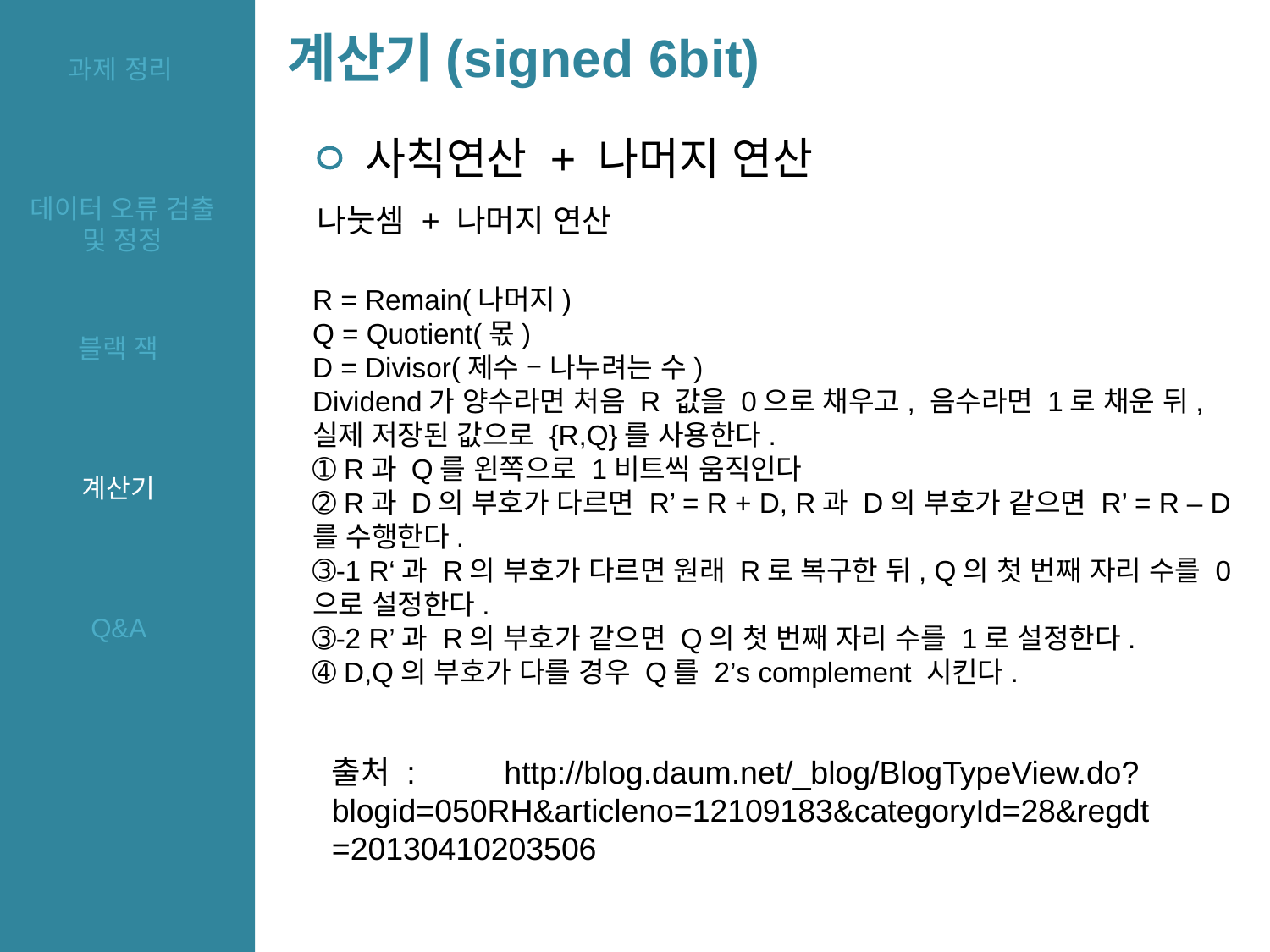

계산기(signed 6bit)
과제 정리
사칙연산 + 나머지 연산

데이터 오류 검출 및 정정
나눗셈 + 나머지 연산
R = Remain(나머지)
Q = Quotient(몫)
D = Divisor(제수 – 나누려는 수)
Dividend가 양수라면 처음 R 값을 0으로 채우고, 음수라면 1로 채운 뒤, 실제 저장된 값으로 {R,Q}를 사용한다.
➀ R과 Q를 왼쪽으로 1비트씩 움직인다
➁ R과 D의 부호가 다르면 R’ = R + D, R과 D의 부호가 같으면 R’ = R – D를 수행한다.
➂-1 R‘과 R의 부호가 다르면 원래 R로 복구한 뒤, Q의 첫 번째 자리 수를 0으로 설정한다.
➂-2 R’과 R의 부호가 같으면 Q의 첫 번째 자리 수를 1로 설정한다.
➃ D,Q의 부호가 다를 경우 Q를 2’s complement 시킨다.
블랙 잭
계산기
Q&A
출처 :          http://blog.daum.net/_blog/BlogTypeView.do?blogid=050RH&articleno=12109183&categoryId=28&regdt=20130410203506